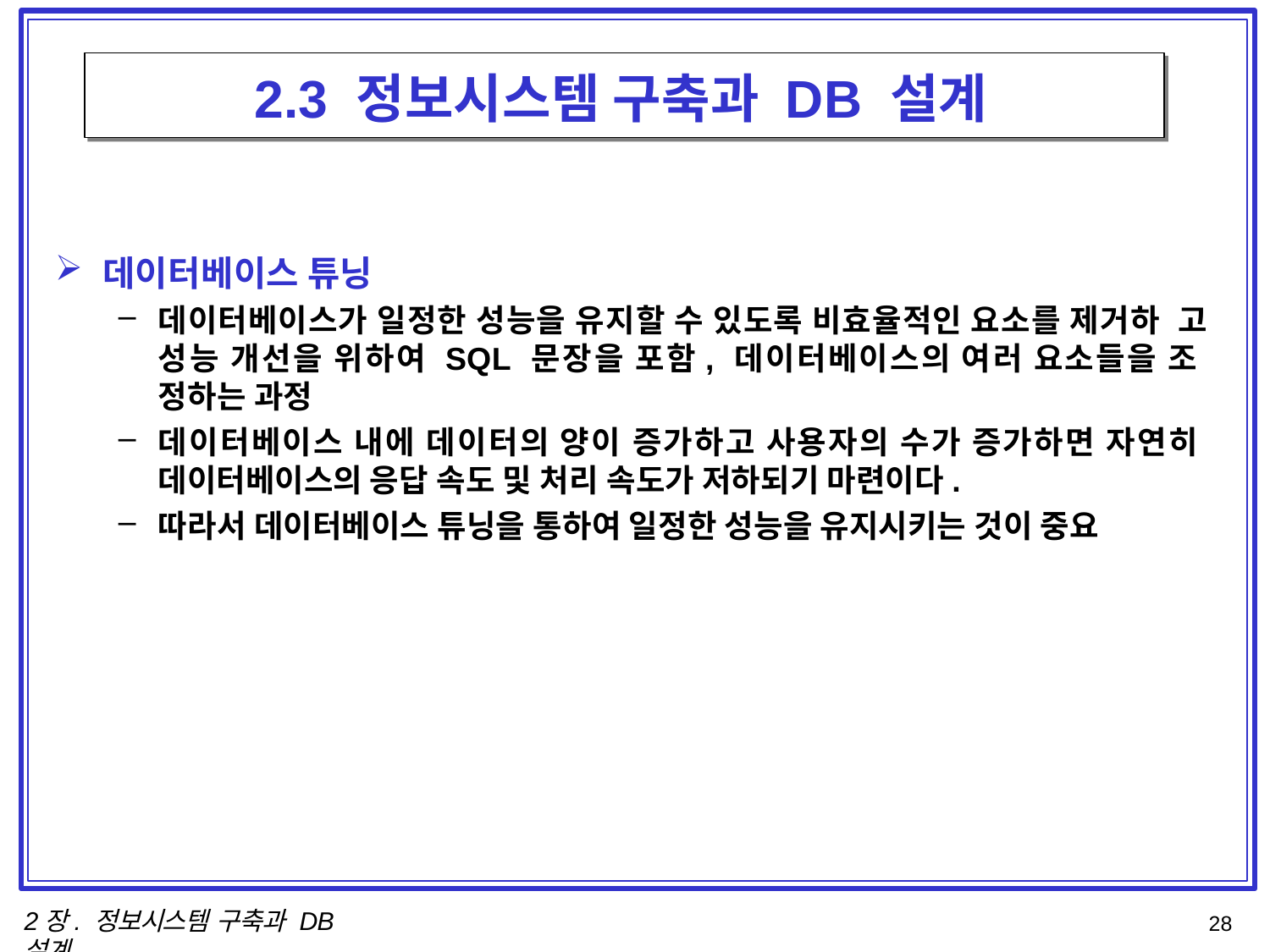

# 2.3 정보시스템 구축과 DB 설계
데이터베이스 튜닝
데이터베이스가 일정한 성능을 유지할 수 있도록 비효율적인 요소를 제거하  고 성능 개선을 위하여 SQL 문장을 포함, 데이터베이스의 여러 요소들을 조  정하는 과정
데이터베이스 내에 데이터의 양이 증가하고 사용자의 수가 증가하면 자연히  데이터베이스의 응답 속도 및 처리 속도가 저하되기 마련이다.
따라서 데이터베이스 튜닝을 통하여 일정한 성능을 유지시키는 것이 중요
2장. 정보시스템 구축과 DB설계
28